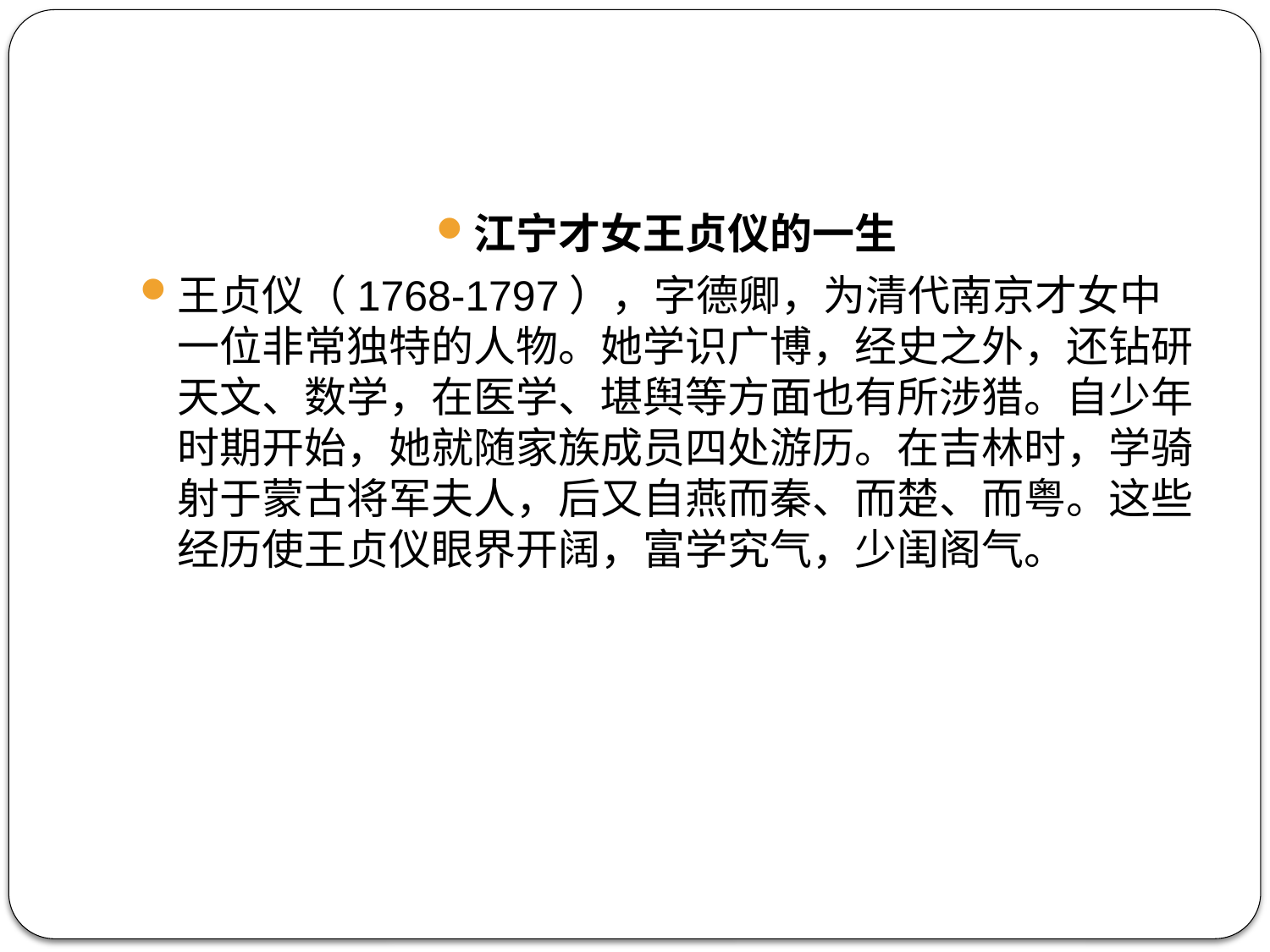

#
江宁才女王贞仪的一生
王贞仪（1768-1797），字德卿，为清代南京才女中一位非常独特的人物。她学识广博，经史之外，还钻研天文、数学，在医学、堪舆等方面也有所涉猎。自少年时期开始，她就随家族成员四处游历。在吉林时，学骑射于蒙古将军夫人，后又自燕而秦、而楚、而粤。这些经历使王贞仪眼界开阔，富学究气，少闺阁气。